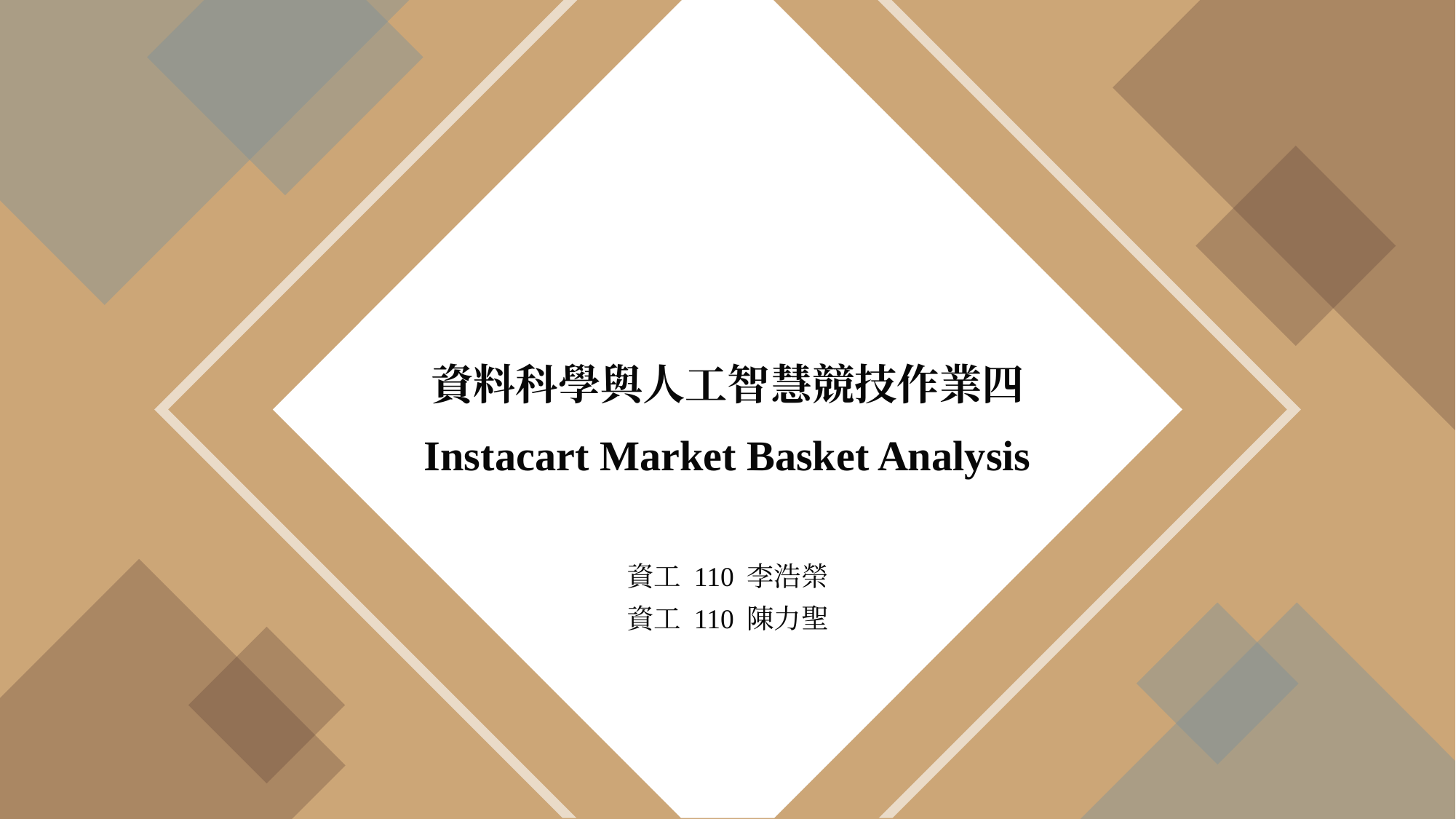

# 資料科學與人工智慧競技作業四
Instacart Market Basket Analysis
資工 110 李浩榮
資工 110 陳力聖